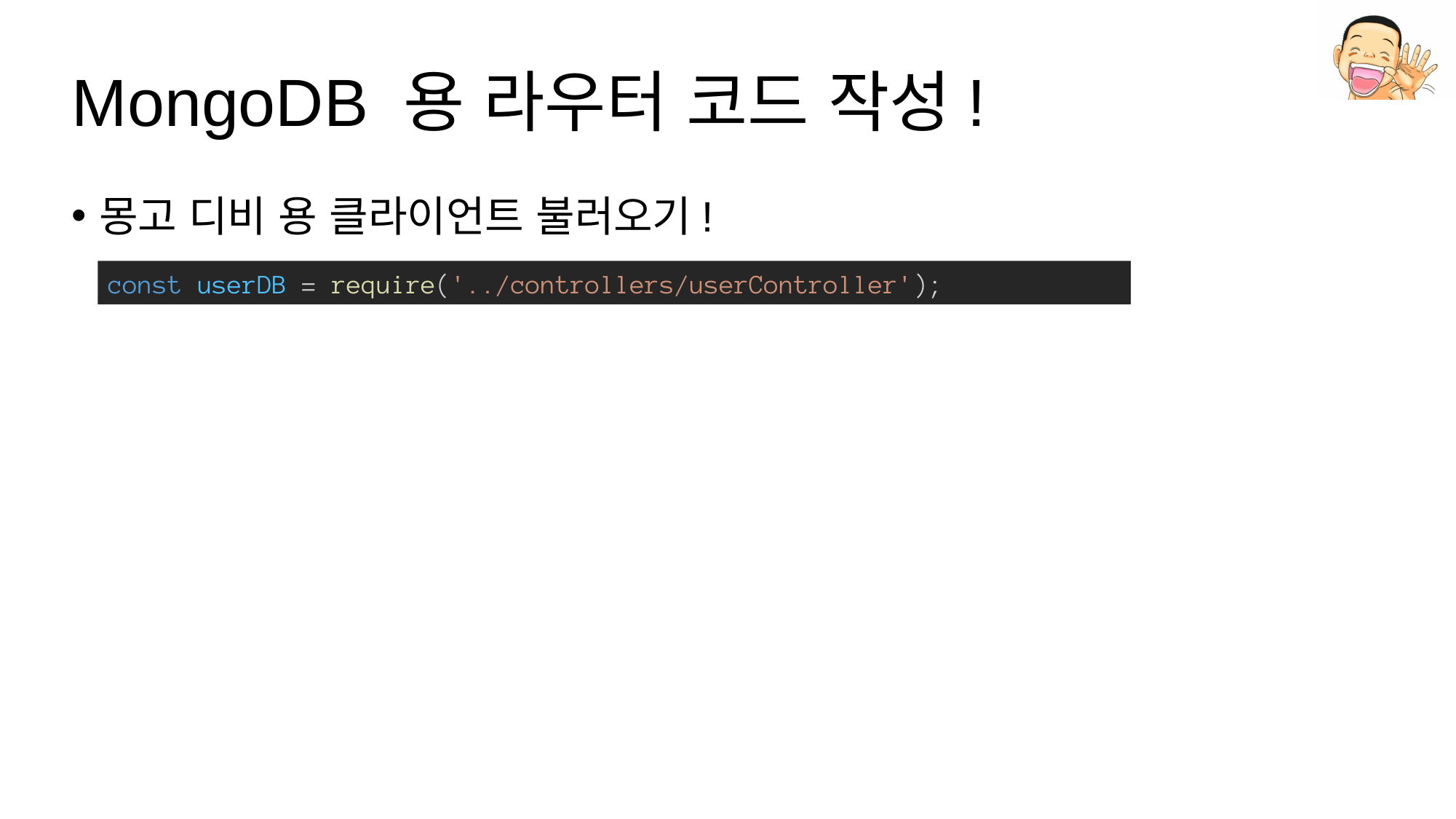

# MongoDB 용 라우터 코드 작성!
몽고 디비 용 클라이언트 불러오기!
const userDB = require('../controllers/userController');